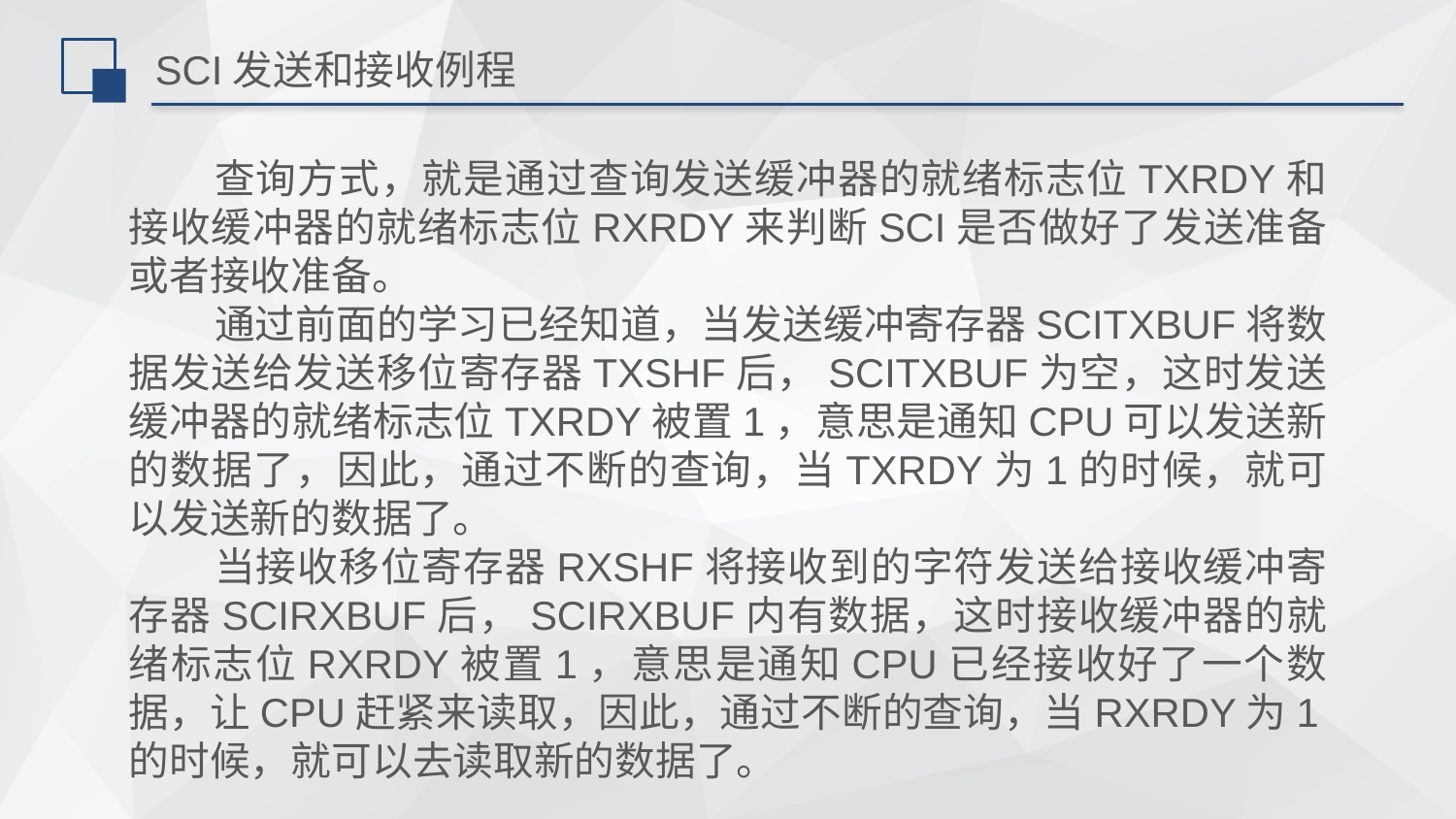

# SCI发送和接收例程
查询方式，就是通过查询发送缓冲器的就绪标志位TXRDY和接收缓冲器的就绪标志位RXRDY来判断SCI是否做好了发送准备或者接收准备。
通过前面的学习已经知道，当发送缓冲寄存器SCITXBUF将数据发送给发送移位寄存器TXSHF后，SCITXBUF为空，这时发送缓冲器的就绪标志位TXRDY被置1，意思是通知CPU可以发送新的数据了，因此，通过不断的查询，当TXRDY为1的时候，就可以发送新的数据了。
当接收移位寄存器RXSHF将接收到的字符发送给接收缓冲寄存器SCIRXBUF后，SCIRXBUF内有数据，这时接收缓冲器的就绪标志位RXRDY被置1，意思是通知CPU已经接收好了一个数据，让CPU赶紧来读取，因此，通过不断的查询，当RXRDY为1的时候，就可以去读取新的数据了。